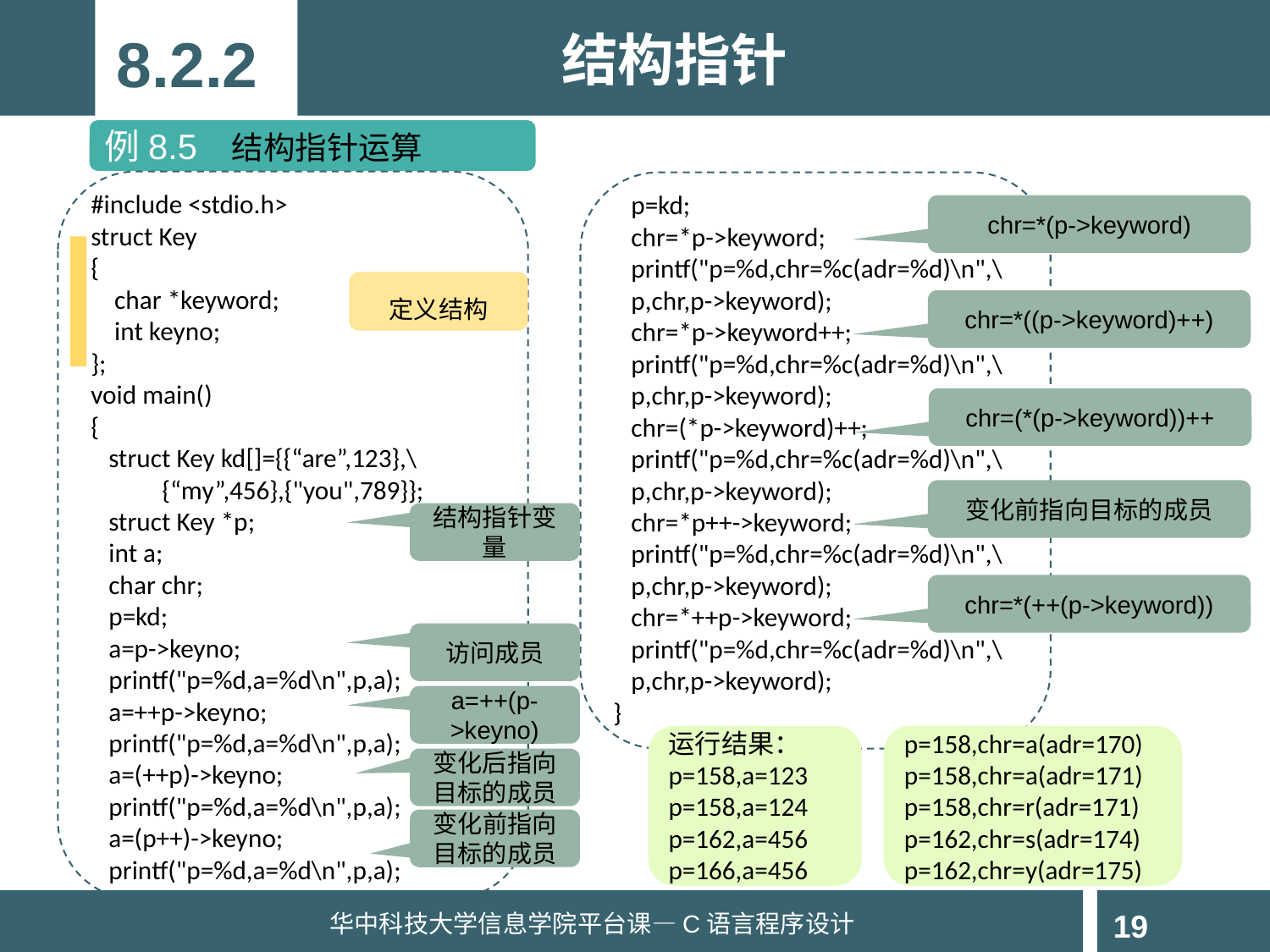

结构指针
8.2.2
例8.5   结构指针运算

#include <stdio.h>
struct Key
{
    char *keyword;
    int keyno;
};
void main()
{
   struct Key kd[]={{“are”,123},\
            {“my”,456},{"you",789}};
   struct Key *p;
   int a;
   char chr;
   p=kd;
   a=p->keyno;
   printf("p=%d,a=%d\n",p,a);
   a=++p->keyno;
   printf("p=%d,a=%d\n",p,a);
   a=(++p)->keyno;
   printf("p=%d,a=%d\n",p,a);
   a=(p++)->keyno;
   printf("p=%d,a=%d\n",p,a);
   p=kd;
   chr=*p->keyword;
   printf("p=%d,chr=%c(adr=%d)\n",\
   p,chr,p->keyword);
   chr=*p->keyword++;
   printf("p=%d,chr=%c(adr=%d)\n",\
   p,chr,p->keyword);
   chr=(*p->keyword)++;
   printf("p=%d,chr=%c(adr=%d)\n",\
   p,chr,p->keyword);
   chr=*p++->keyword;
   printf("p=%d,chr=%c(adr=%d)\n",\
   p,chr,p->keyword);
   chr=*++p->keyword;
   printf("p=%d,chr=%c(adr=%d)\n",\
   p,chr,p->keyword);
}
chr=*(p->keyword)

定义结构
chr=*((p->keyword)++)
chr=(*(p->keyword))++
变化前指向目标的成员
结构指针变量
chr=*(++(p->keyword))
访问成员
a=++(p->keyno)
运行结果：
p=158,a=123
p=158,a=124
p=162,a=456
p=166,a=456
p=158,chr=a(adr=170)
p=158,chr=a(adr=171)
p=158,chr=r(adr=171)
p=162,chr=s(adr=174)
p=162,chr=y(adr=175)
变化后指向目标的成员
变化前指向目标的成员